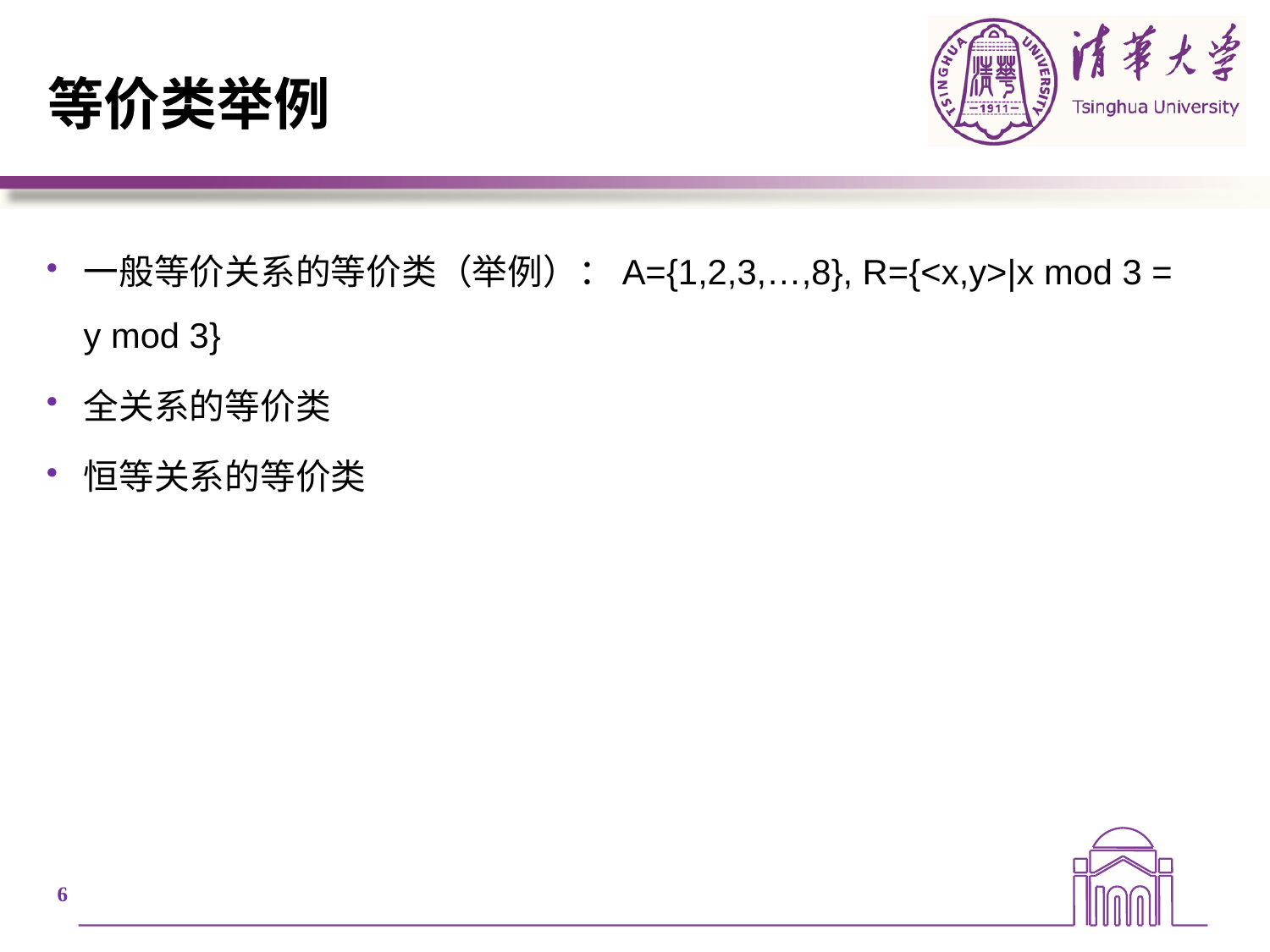

# 等价类举例
一般等价关系的等价类（举例）：A={1,2,3,…,8}, R={<x,y>|x mod 3 = y mod 3}
全关系的等价类
恒等关系的等价类